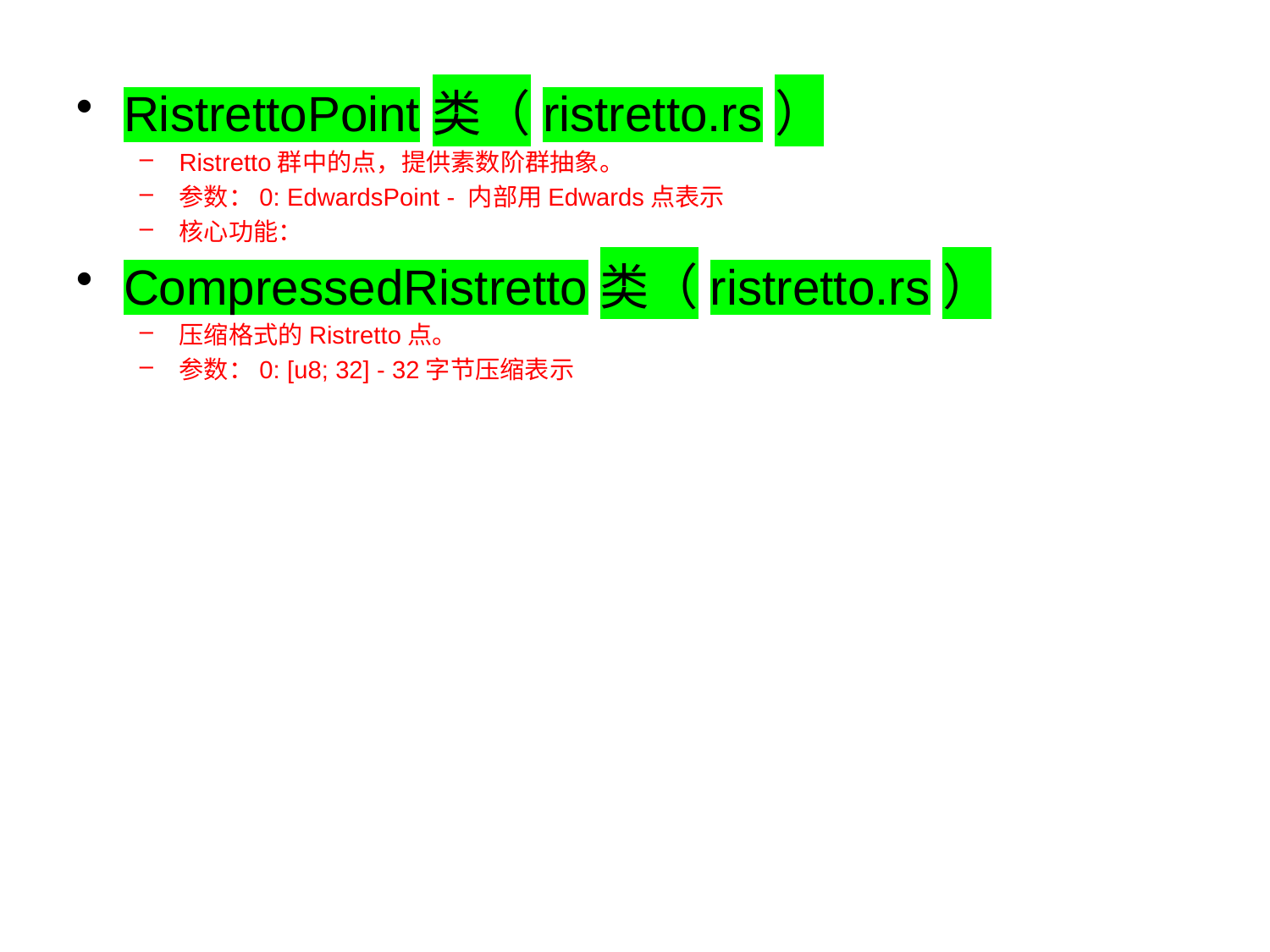

RistrettoPoint类（ristretto.rs）
Ristretto群中的点，提供素数阶群抽象。
参数：0: EdwardsPoint - 内部用Edwards点表示
核心功能：
CompressedRistretto类（ristretto.rs）
压缩格式的Ristretto点。
参数：0: [u8; 32] - 32字节压缩表示